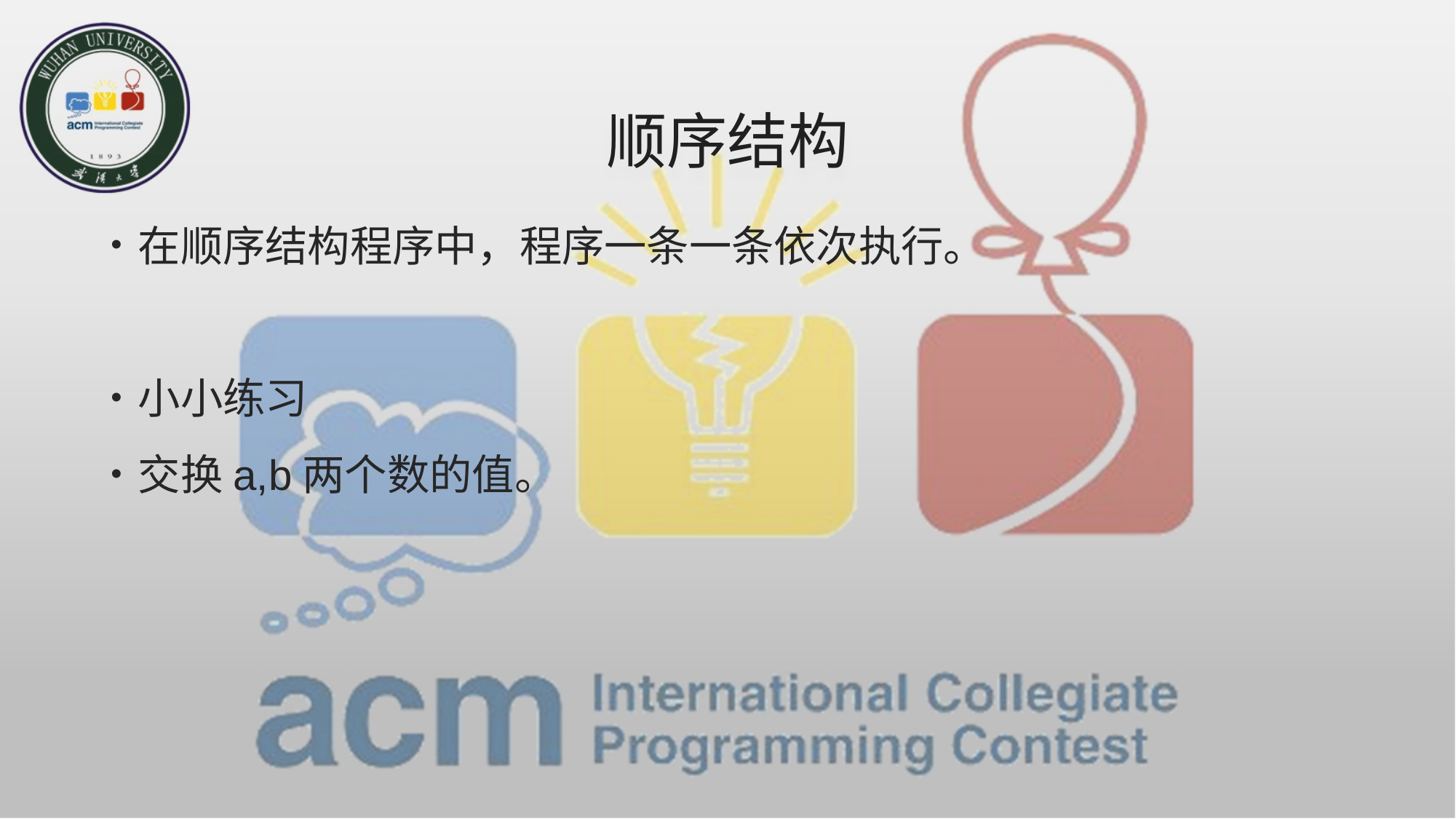

# 顺序结构
在顺序结构程序中，程序一条一条依次执行。

小小练习
交换a,b两个数的值。